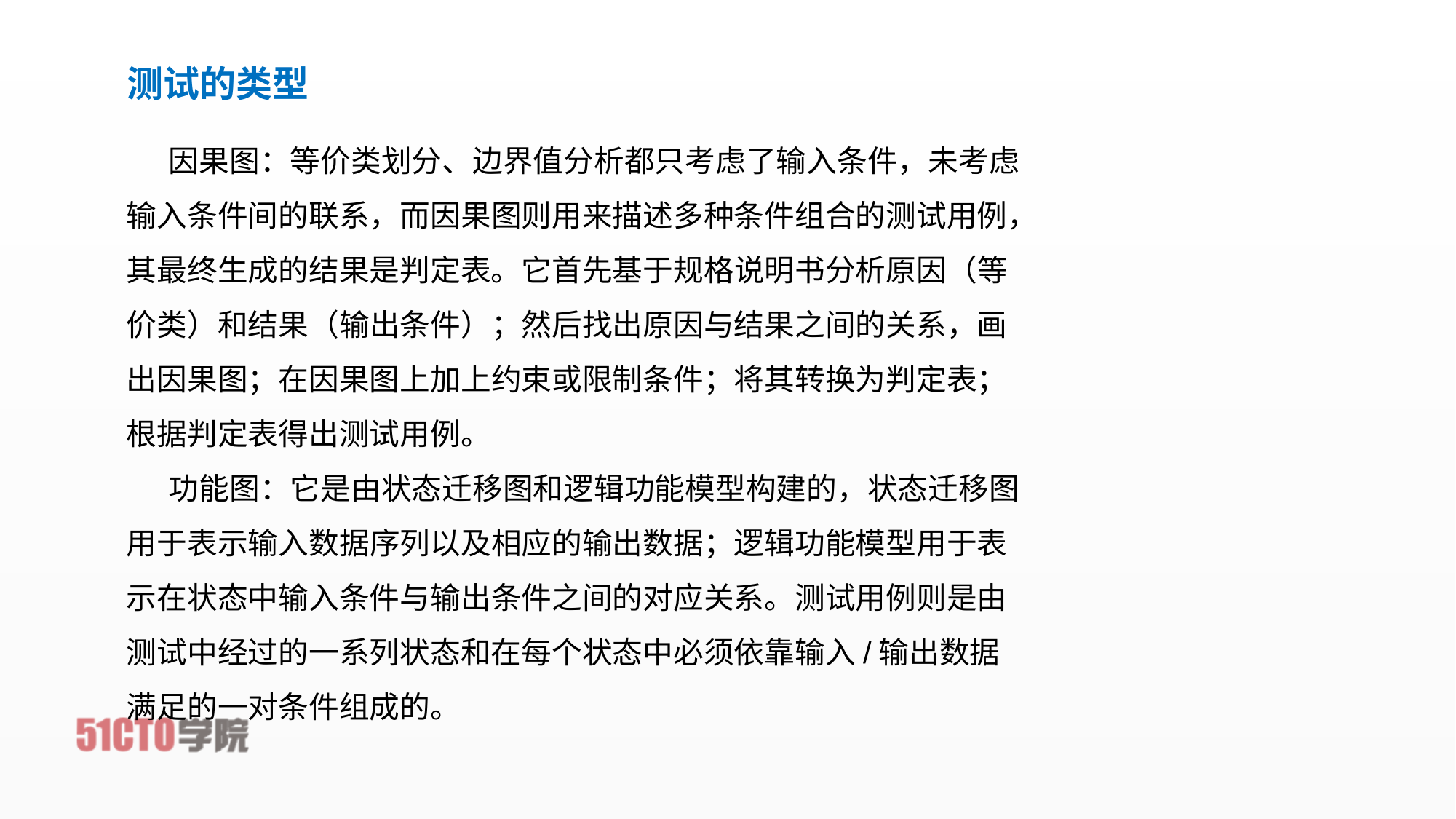

# 测试的类型
因果图：等价类划分、边界值分析都只考虑了输入条件，未考虑输入条件间的联系，而因果图则用来描述多种条件组合的测试用例，其最终生成的结果是判定表。它首先基于规格说明书分析原因（等价类）和结果（输出条件）；然后找出原因与结果之间的关系，画出因果图；在因果图上加上约束或限制条件；将其转换为判定表；根据判定表得出测试用例。
功能图：它是由状态迁移图和逻辑功能模型构建的，状态迁移图用于表示输入数据序列以及相应的输出数据；逻辑功能模型用于表示在状态中输入条件与输出条件之间的对应关系。测试用例则是由测试中经过的一系列状态和在每个状态中必须依靠输入/输出数据满足的一对条件组成的。